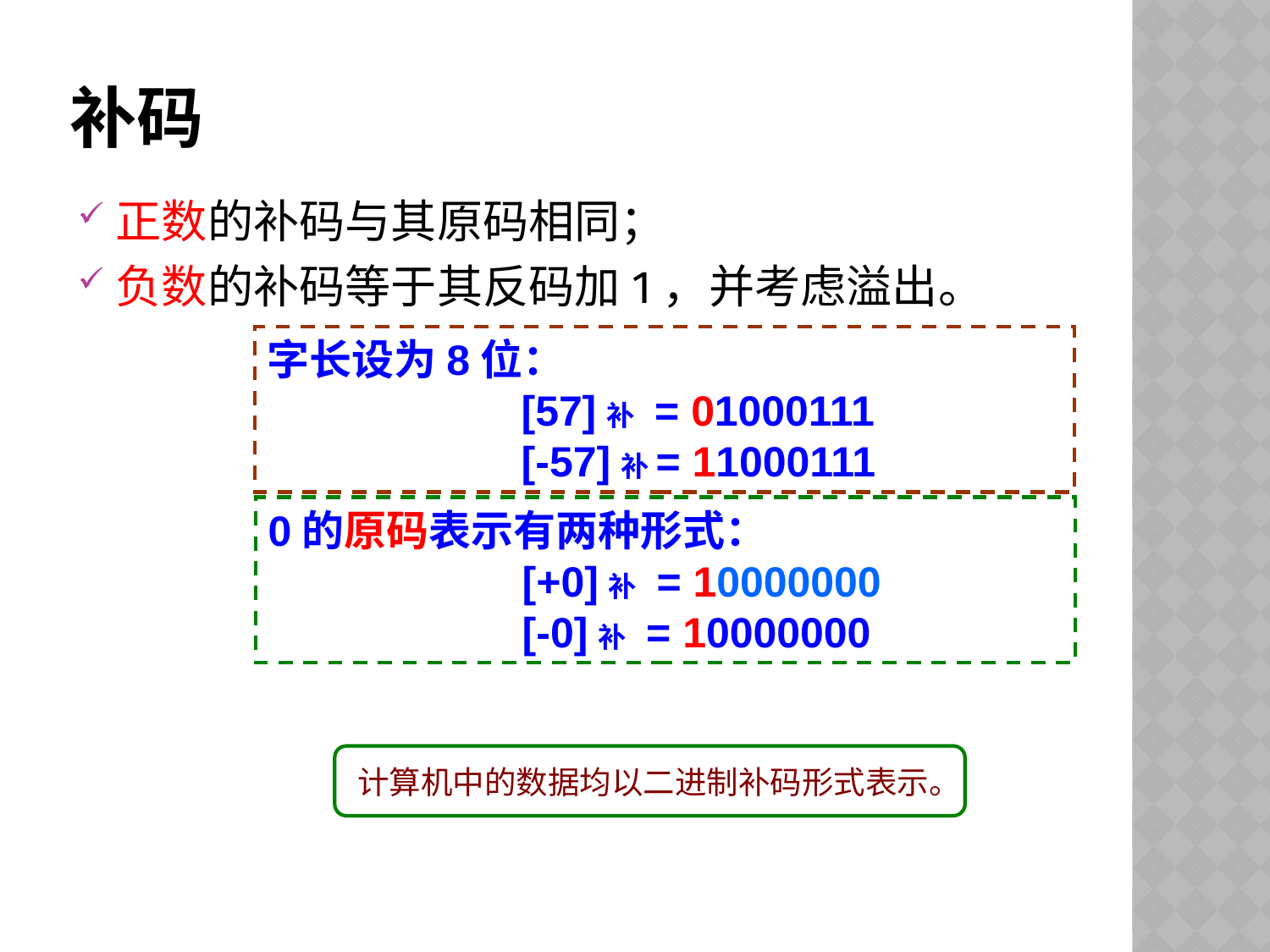

# 补码
正数的补码与其原码相同；
负数的补码等于其反码加1，并考虑溢出。
字长设为8位：
       		[57]补 = 01000111
        		[-57]补= 11000111
0的原码表示有两种形式：
       		[+0]补 = 10000000
        		[-0]补 = 10000000

计算机中的数据均以二进制补码形式表示。